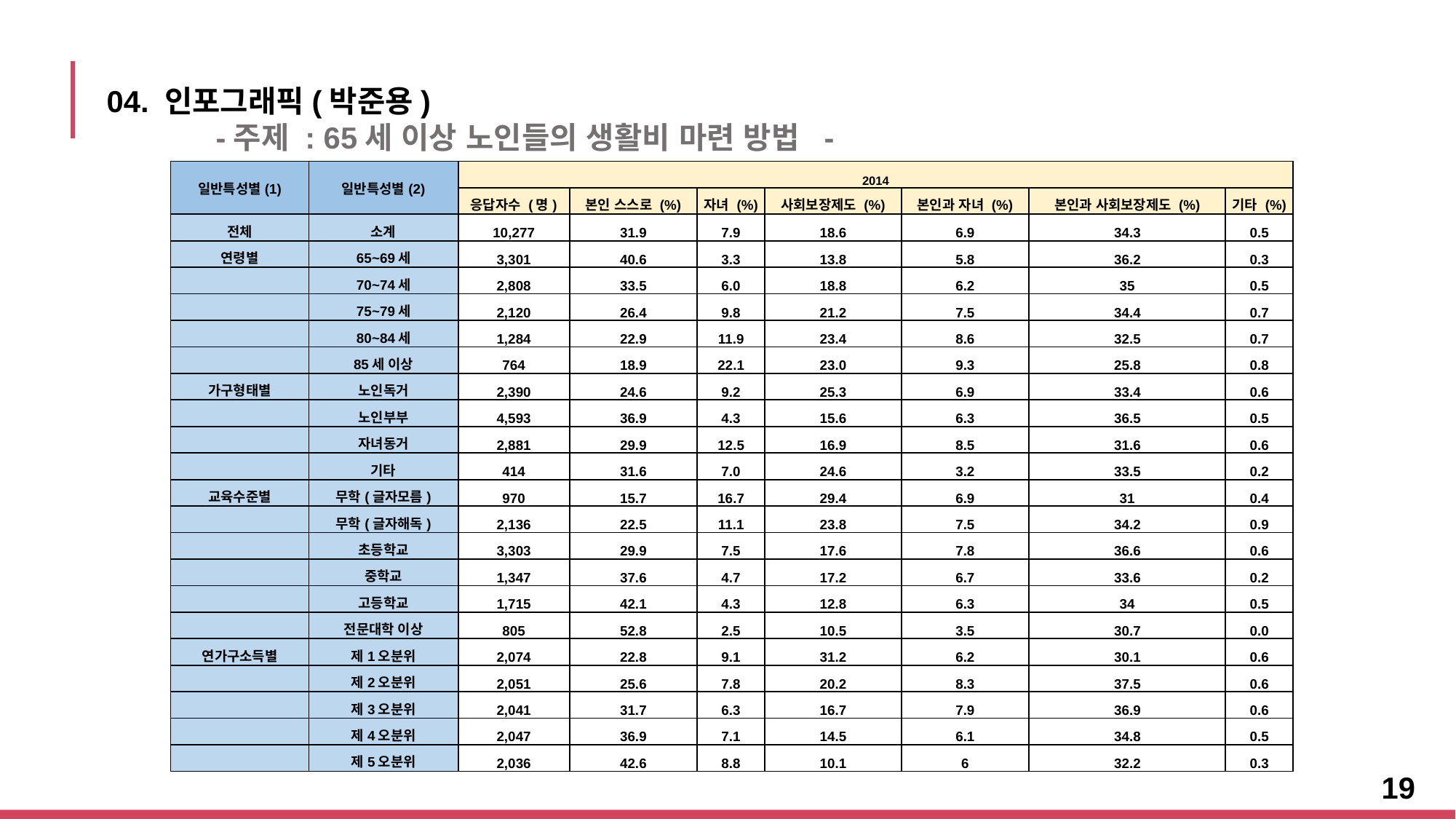

04. 인포그래픽(박준용)
	-주제 : 65세 이상 노인들의 생활비 마련 방법  -
| 일반특성별(1) | 일반특성별(2) | 2014 |  |  |  |  |  |  |
| --- | --- | --- | --- | --- | --- | --- | --- | --- |
|  |  | 응답자수 (명) | 본인 스스로 (%) | 자녀 (%) | 사회보장제도 (%) | 본인과 자녀 (%) | 본인과 사회보장제도 (%) | 기타 (%) |
| 전체 | 소계 | 10,277 | 31.9 | 7.9 | 18.6 | 6.9 | 34.3 | 0.5 |
| 연령별 | 65~69세 | 3,301 | 40.6 | 3.3 | 13.8 | 5.8 | 36.2 | 0.3 |
|  | 70~74세 | 2,808 | 33.5 | 6.0 | 18.8 | 6.2 | 35 | 0.5 |
|  | 75~79세 | 2,120 | 26.4 | 9.8 | 21.2 | 7.5 | 34.4 | 0.7 |
|  | 80~84세 | 1,284 | 22.9 | 11.9 | 23.4 | 8.6 | 32.5 | 0.7 |
|  | 85세 이상 | 764 | 18.9 | 22.1 | 23.0 | 9.3 | 25.8 | 0.8 |
| 가구형태별 | 노인독거 | 2,390 | 24.6 | 9.2 | 25.3 | 6.9 | 33.4 | 0.6 |
|  | 노인부부 | 4,593 | 36.9 | 4.3 | 15.6 | 6.3 | 36.5 | 0.5 |
|  | 자녀동거 | 2,881 | 29.9 | 12.5 | 16.9 | 8.5 | 31.6 | 0.6 |
|  | 기타 | 414 | 31.6 | 7.0 | 24.6 | 3.2 | 33.5 | 0.2 |
| 교육수준별 | 무학(글자모름) | 970 | 15.7 | 16.7 | 29.4 | 6.9 | 31 | 0.4 |
|  | 무학(글자해독) | 2,136 | 22.5 | 11.1 | 23.8 | 7.5 | 34.2 | 0.9 |
|  | 초등학교 | 3,303 | 29.9 | 7.5 | 17.6 | 7.8 | 36.6 | 0.6 |
|  | 중학교 | 1,347 | 37.6 | 4.7 | 17.2 | 6.7 | 33.6 | 0.2 |
|  | 고등학교 | 1,715 | 42.1 | 4.3 | 12.8 | 6.3 | 34 | 0.5 |
|  | 전문대학 이상 | 805 | 52.8 | 2.5 | 10.5 | 3.5 | 30.7 | 0.0 |
| 연가구소득별 | 제1오분위 | 2,074 | 22.8 | 9.1 | 31.2 | 6.2 | 30.1 | 0.6 |
|  | 제2오분위 | 2,051 | 25.6 | 7.8 | 20.2 | 8.3 | 37.5 | 0.6 |
|  | 제3오분위 | 2,041 | 31.7 | 6.3 | 16.7 | 7.9 | 36.9 | 0.6 |
|  | 제4오분위 | 2,047 | 36.9 | 7.1 | 14.5 | 6.1 | 34.8 | 0.5 |
|  | 제5오분위 | 2,036 | 42.6 | 8.8 | 10.1 | 6 | 32.2 | 0.3 |
19